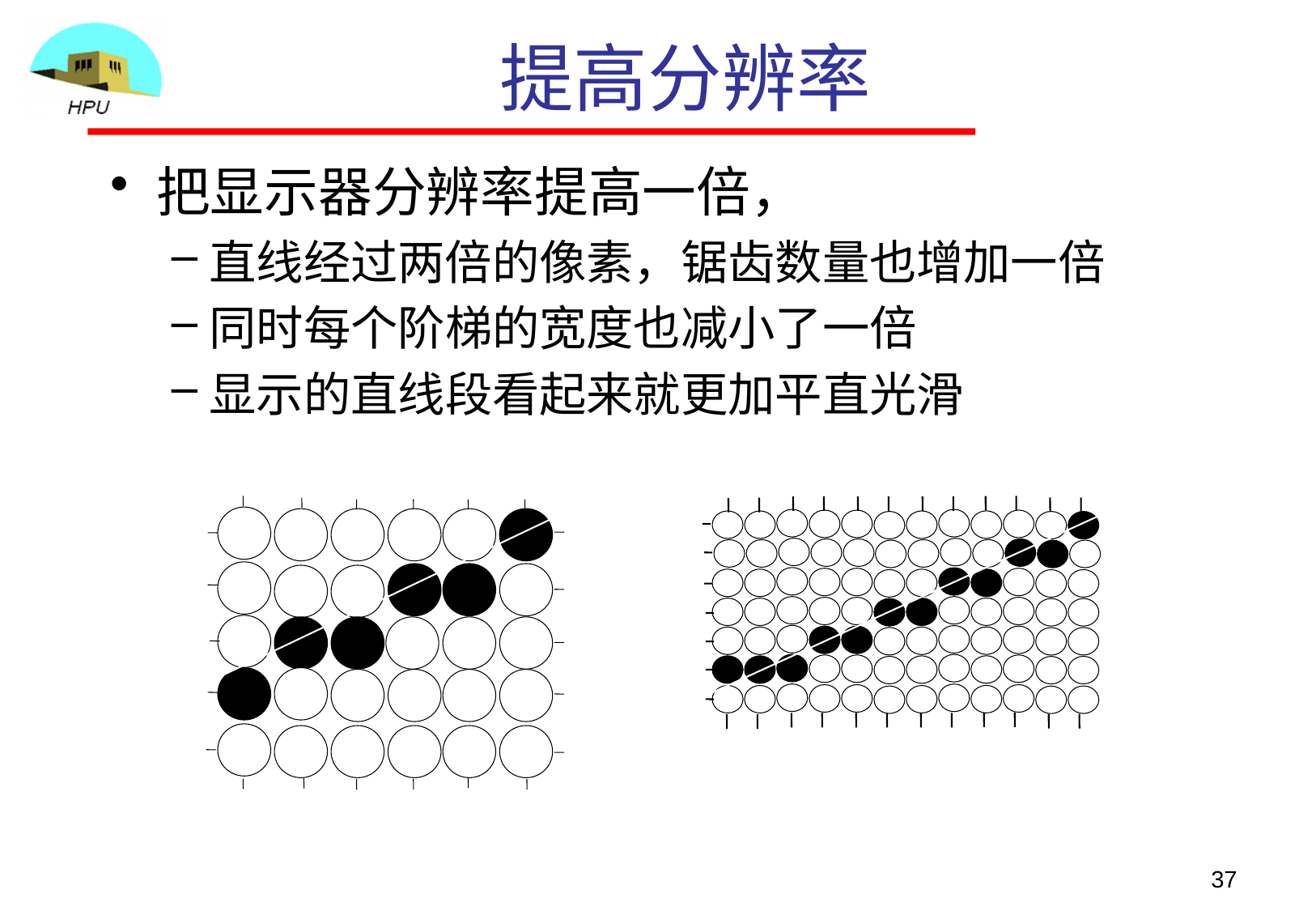

# 提高分辨率
把显示器分辨率提高一倍，
直线经过两倍的像素，锯齿数量也增加一倍
同时每个阶梯的宽度也减小了一倍
显示的直线段看起来就更加平直光滑

37